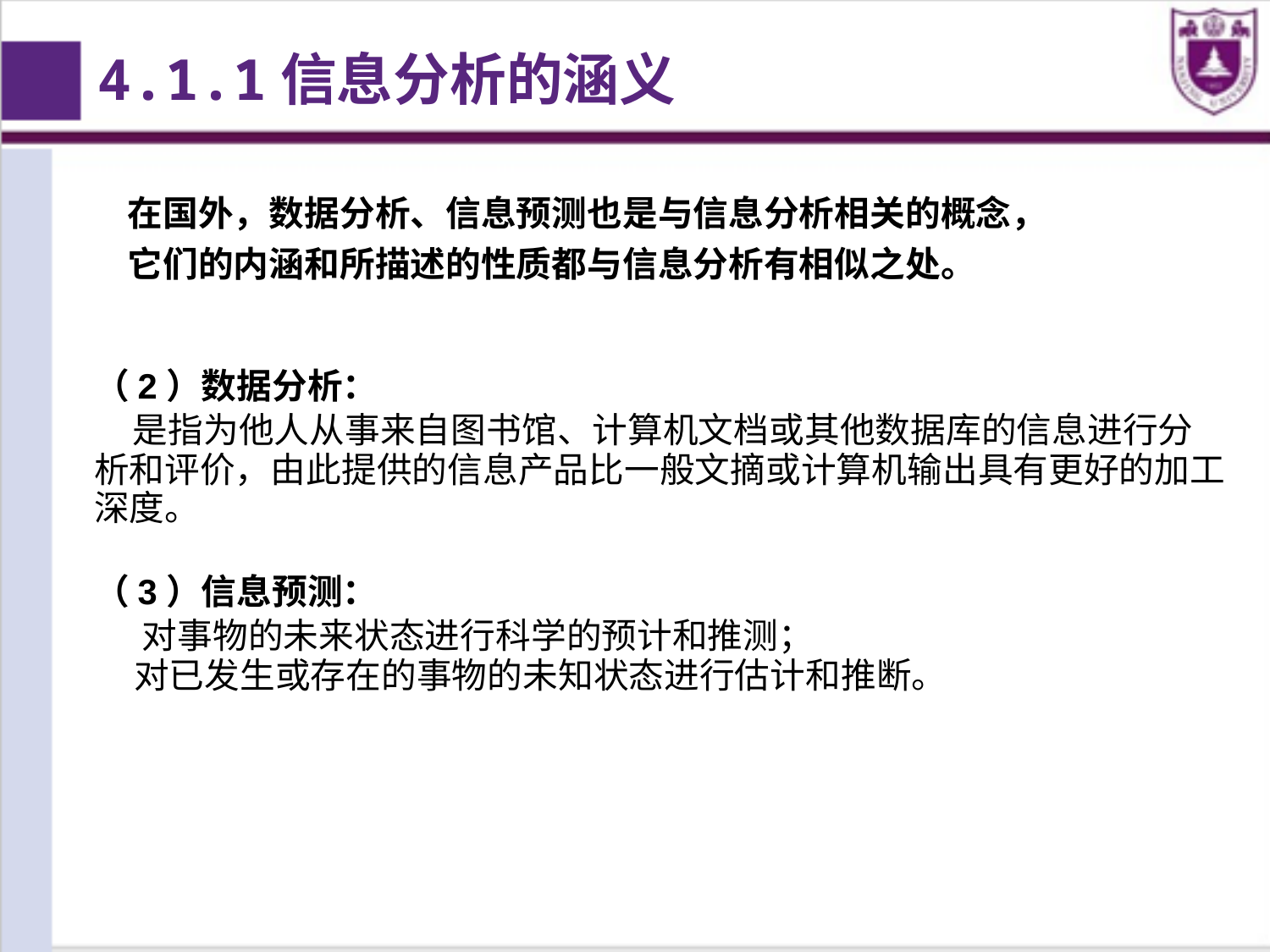

4.1.1信息分析的涵义

在国外，数据分析、信息预测也是与信息分析相关的概念，它们的内涵和所描述的性质都与信息分析有相似之处。
（2）数据分析：
   是指为他人从事来自图书馆、计算机文档或其他数据库的信息进行分析和评价，由此提供的信息产品比一般文摘或计算机输出具有更好的加工深度。

（3）信息预测：
    对事物的未来状态进行科学的预计和推测；
    对已发生或存在的事物的未知状态进行估计和推断。